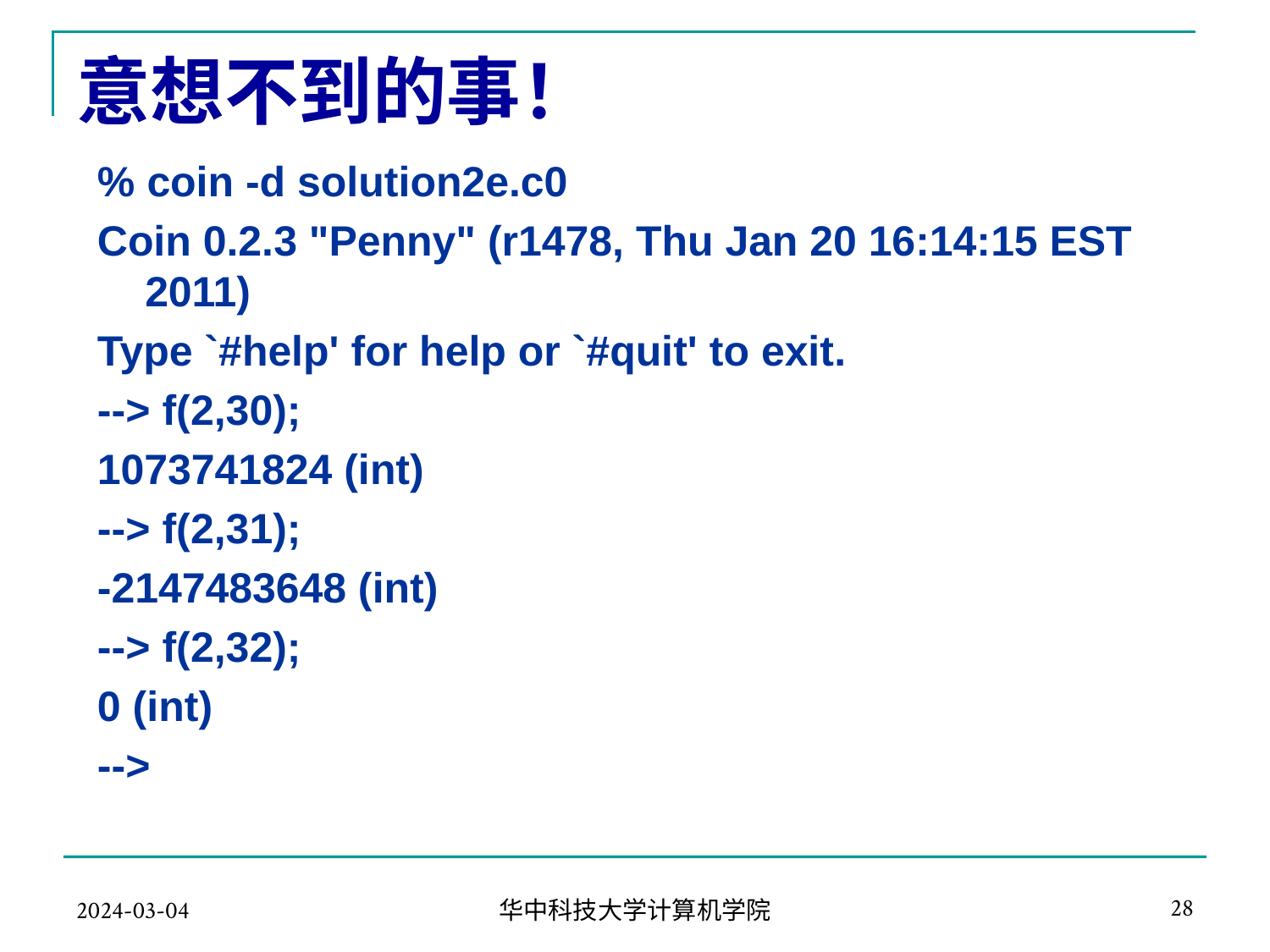

# 意想不到的事！
% coin -d solution2e.c0
Coin 0.2.3 "Penny" (r1478, Thu Jan 20 16:14:15 EST 2011)
Type `#help' for help or `#quit' to exit.
--> f(2,30);
1073741824 (int)
--> f(2,31);
-2147483648 (int)
--> f(2,32);
0 (int)
-->
2024-03-04
28
华中科技大学计算机学院